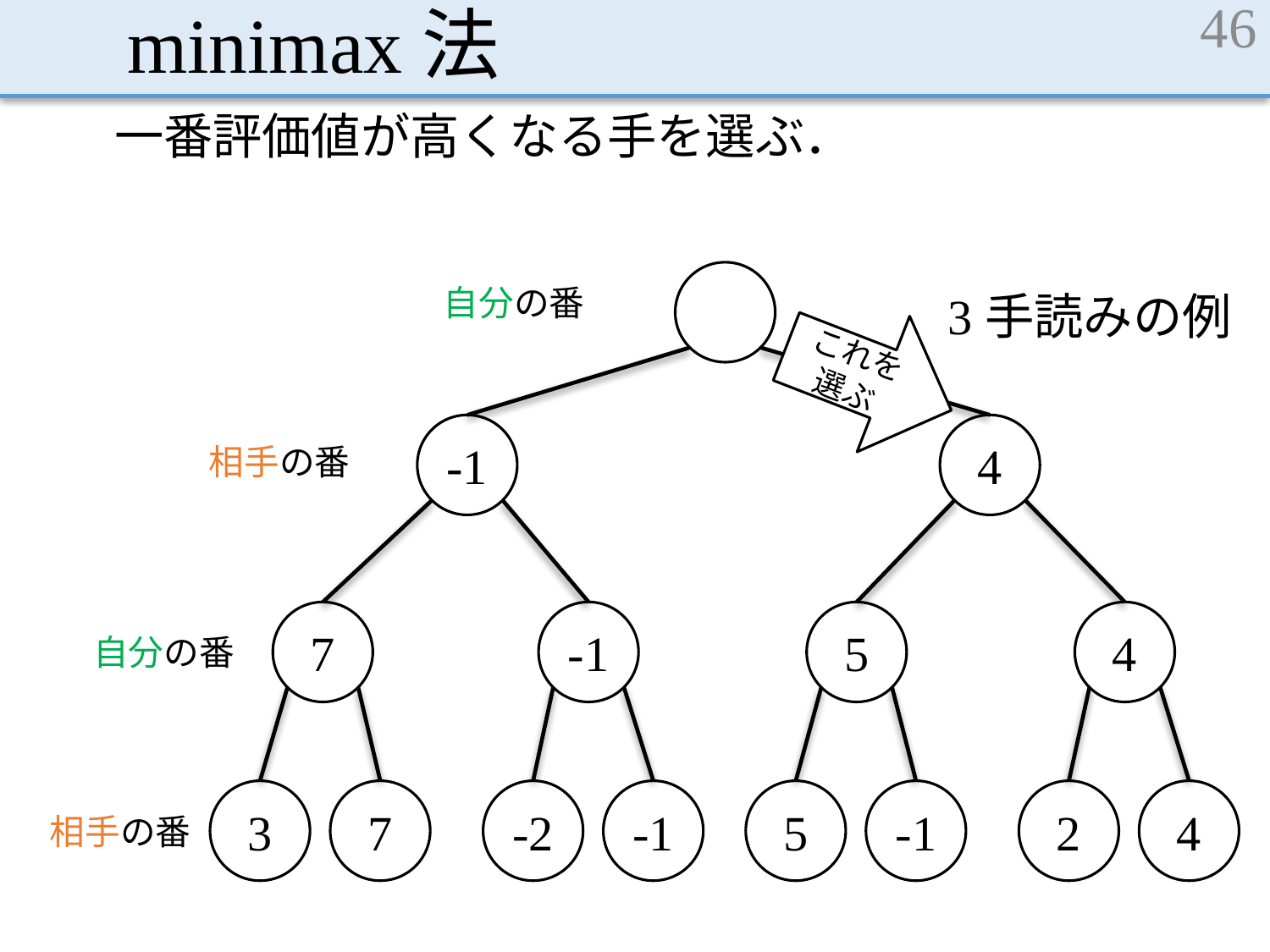

# minimax法
46
一番評価値が高くなる手を選ぶ．

自分の番
3手読みの例
これを選ぶ
-1
4
相手の番
7
-1
5
4
自分の番
3
7
-2
-1
5
-1
2
4
相手の番